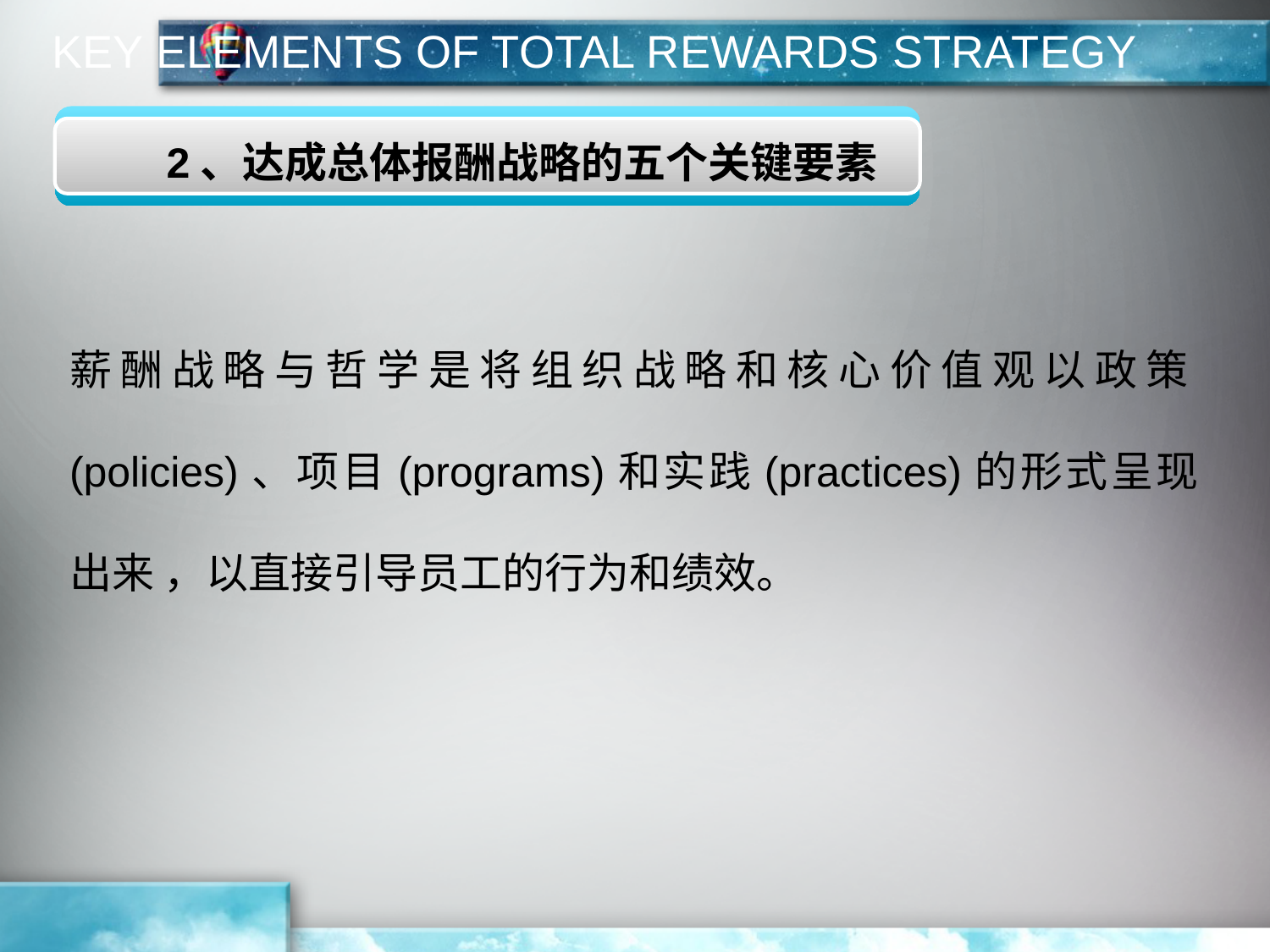

KEY ELEMENTS OF TOTAL REWARDS STRATEGY

2、达成总体报酬战略的五个关键要素
薪酬战略与哲学是将组织战略和核心价值观以政策(policies)、项目(programs)和实践(practices)的形式呈现出来 ，以直接引导员工的行为和绩效。